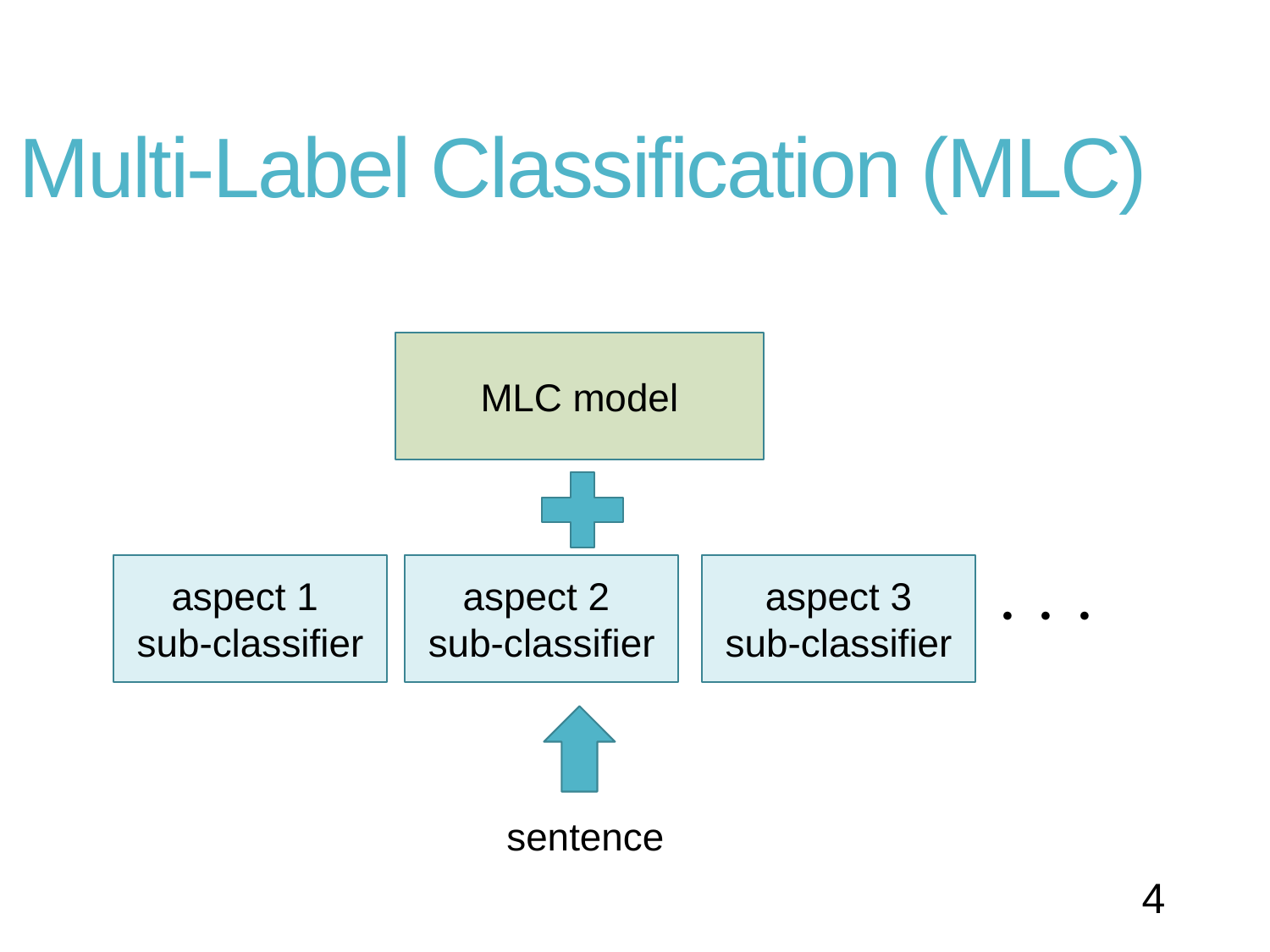

# Multi-Label Classification (MLC)
MLC model

aspect 1
sub-classifier
aspect 2
sub-classifier
aspect 3
sub-classifier
・・・

sentence
4